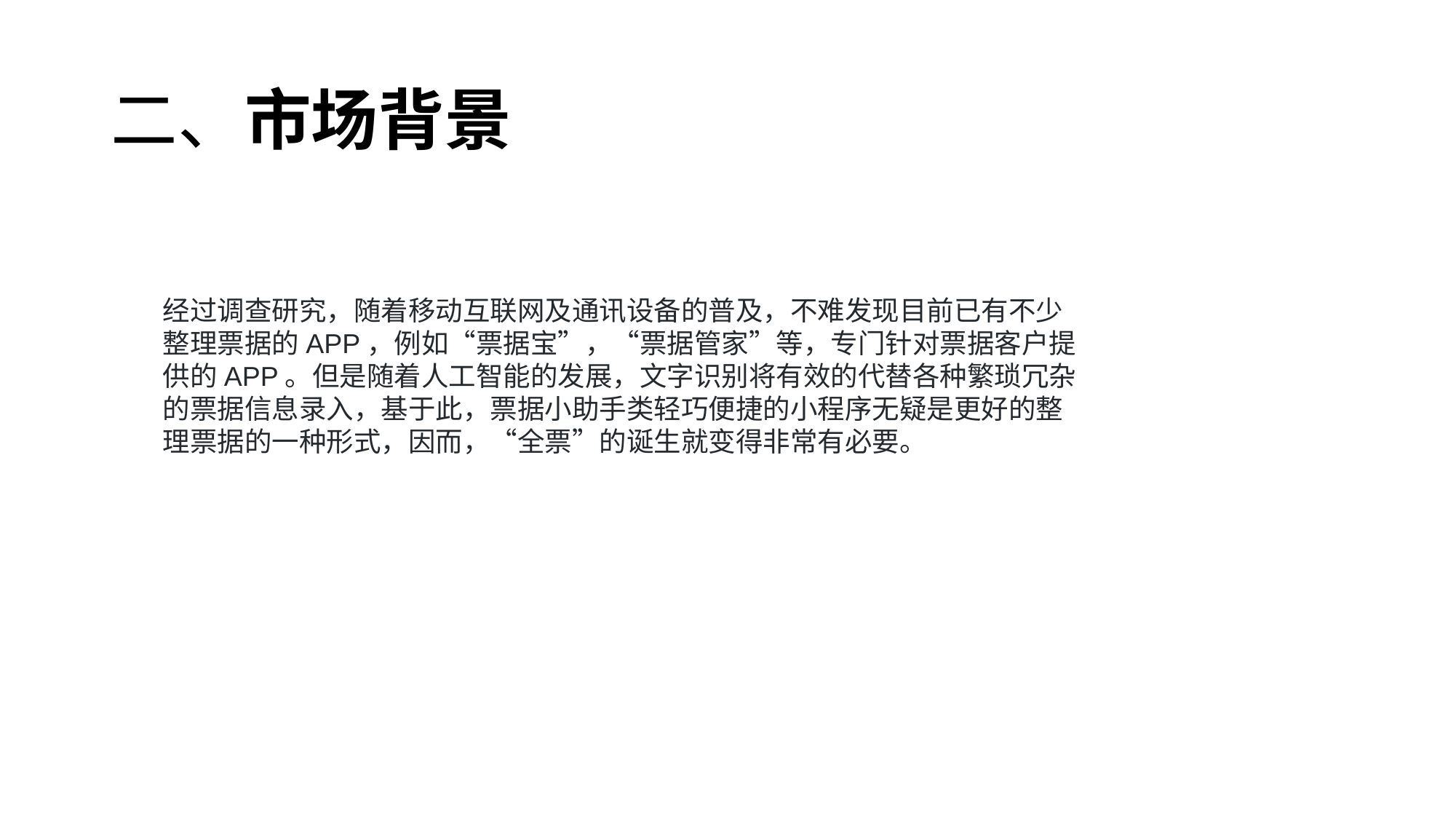

# 二、市场背景
经过调查研究，随着移动互联网及通讯设备的普及，不难发现目前已有不少整理票据的APP，例如“票据宝”，“票据管家”等，专门针对票据客户提供的APP。但是随着人工智能的发展，文字识别将有效的代替各种繁琐冗杂的票据信息录入，基于此，票据小助手类轻巧便捷的小程序无疑是更好的整理票据的一种形式，因而，“全票”的诞生就变得非常有必要。